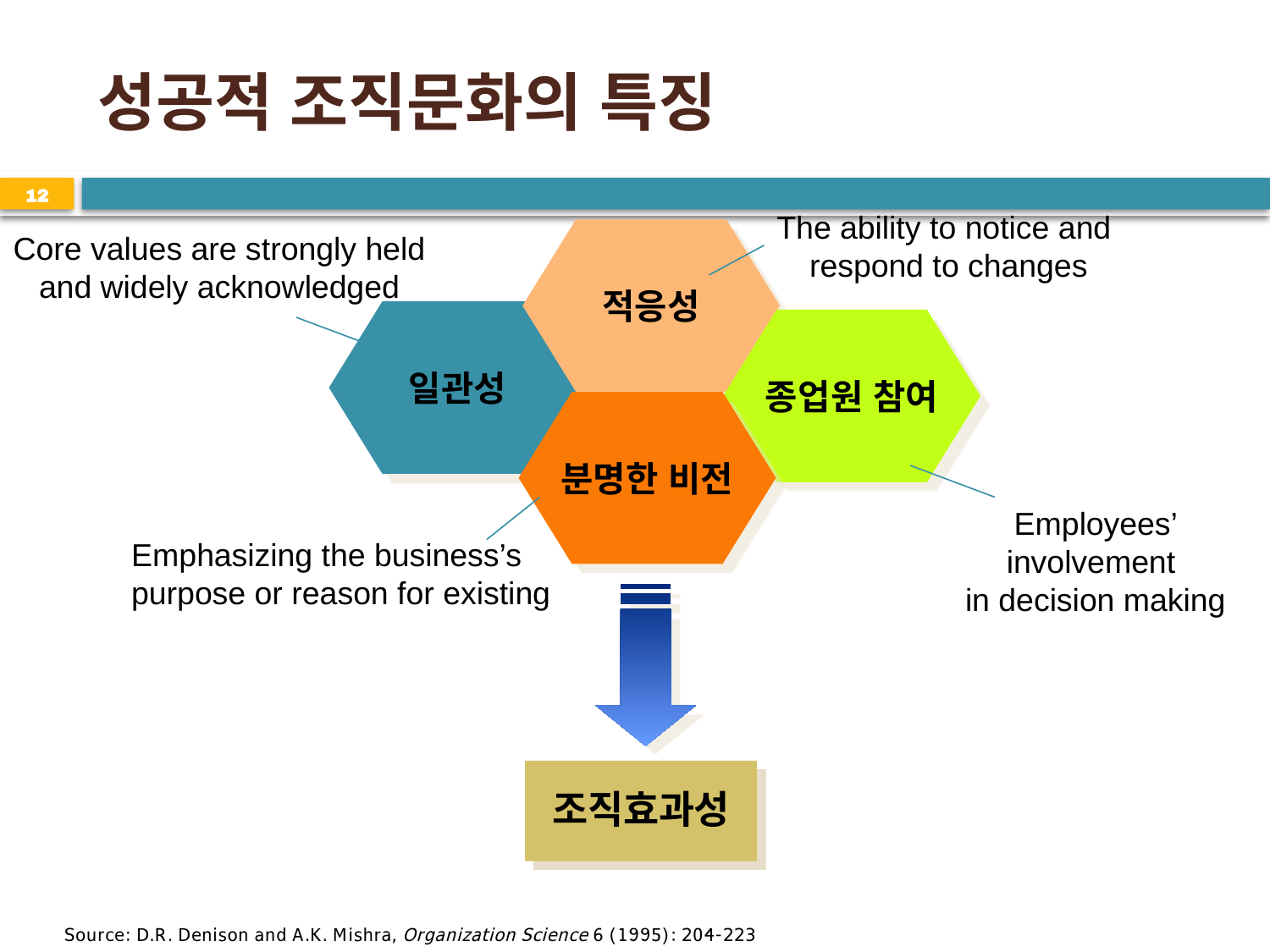

# 성공적 조직문화의 특징
12
The ability to notice and
respond to changes
적응성
일관성
종업원 참여
분명한 비전

조직효과성
Core values are strongly held
and widely acknowledged
Employees’ involvement
in decision making
Emphasizing the business’s
purpose or reason for existing
Source: D.R. Denison and A.K. Mishra, Organization Science 6 (1995): 204-223